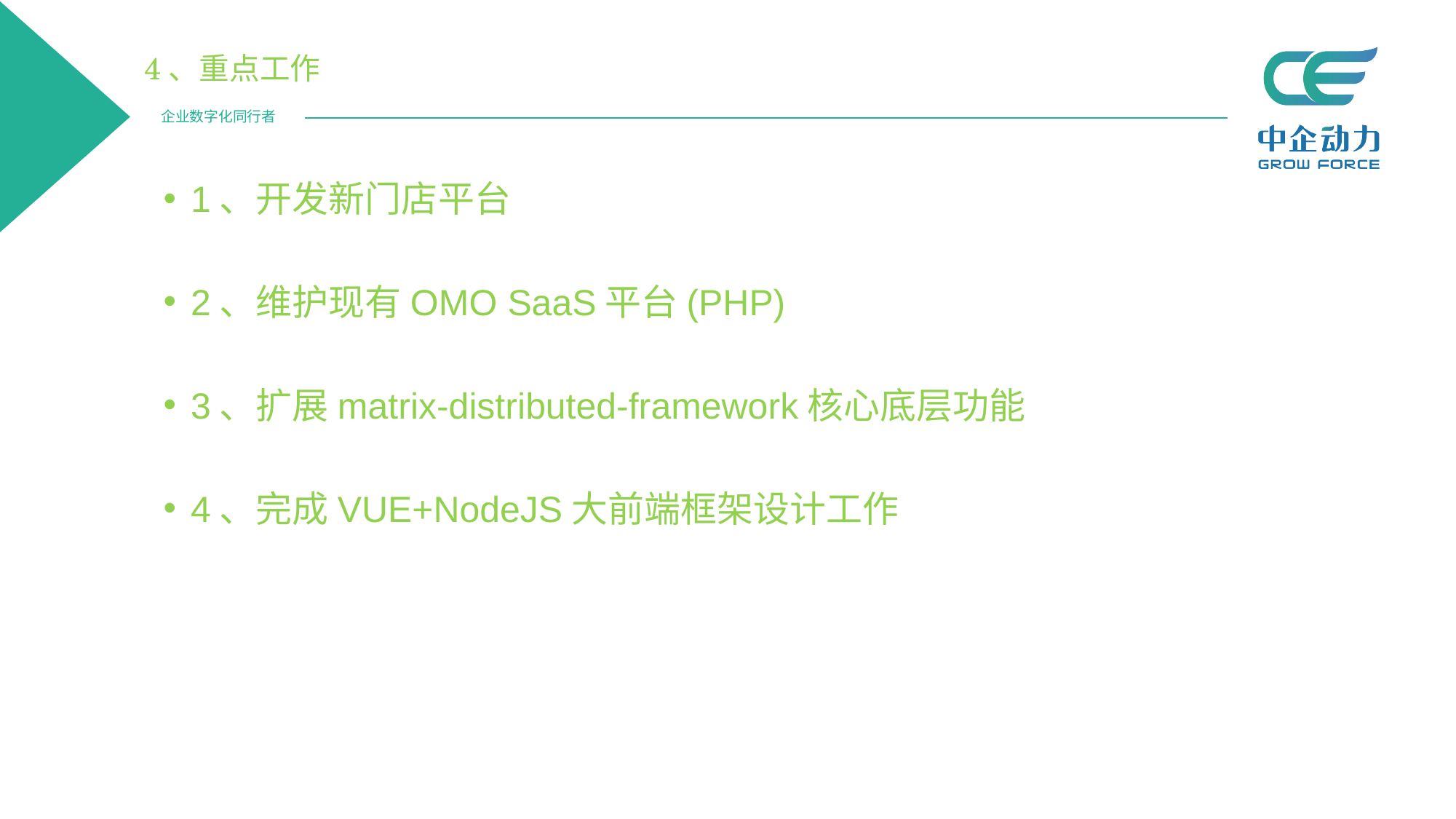

4、重点工作
1、开发新门店平台

2、维护现有OMO SaaS平台(PHP)

3、扩展matrix-distributed-framework核心底层功能

4、完成VUE+NodeJS大前端框架设计工作